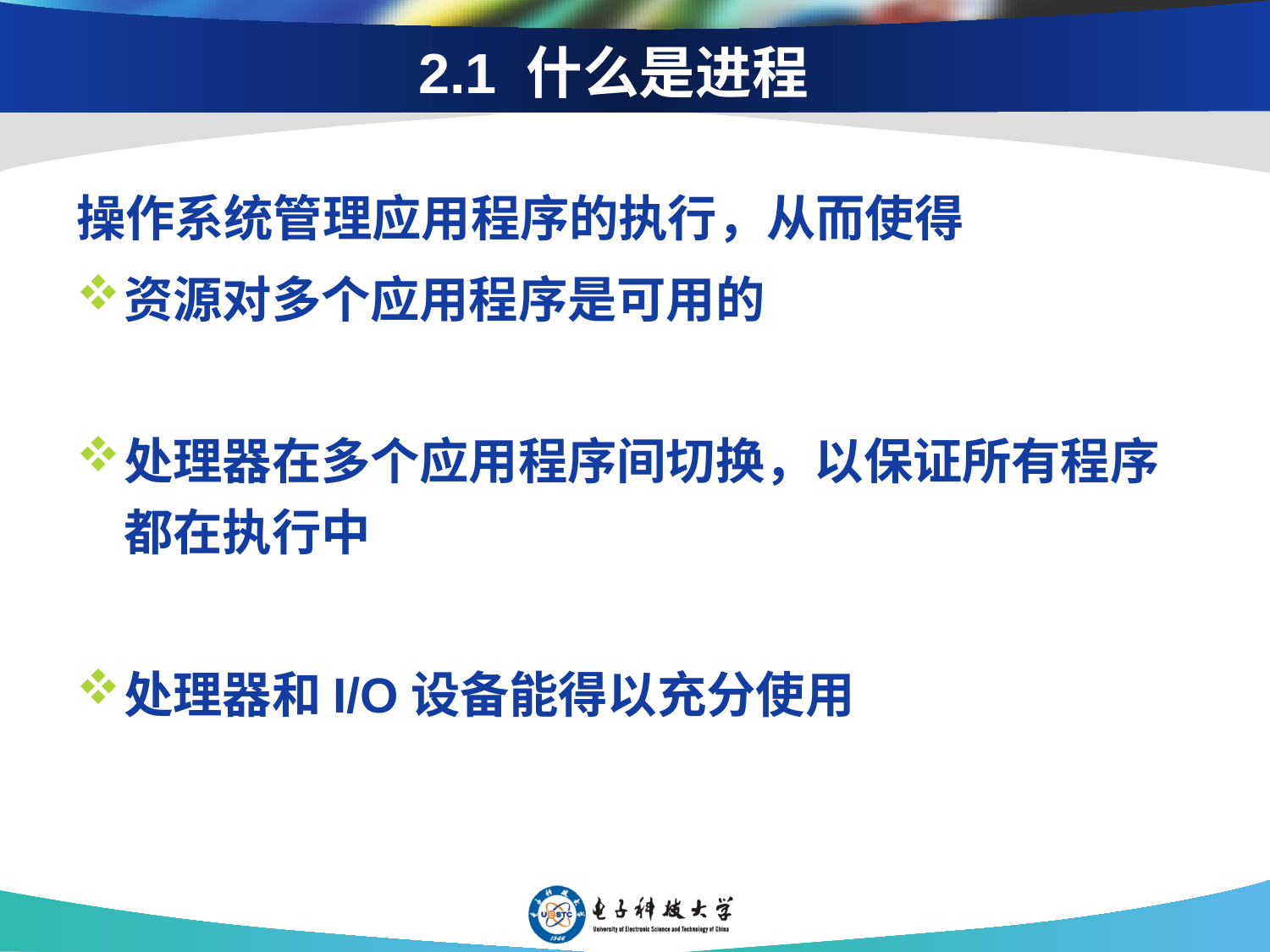

# 2.1 什么是进程
操作系统管理应用程序的执行，从而使得
资源对多个应用程序是可用的

处理器在多个应用程序间切换，以保证所有程序都在执行中

处理器和I/O设备能得以充分使用